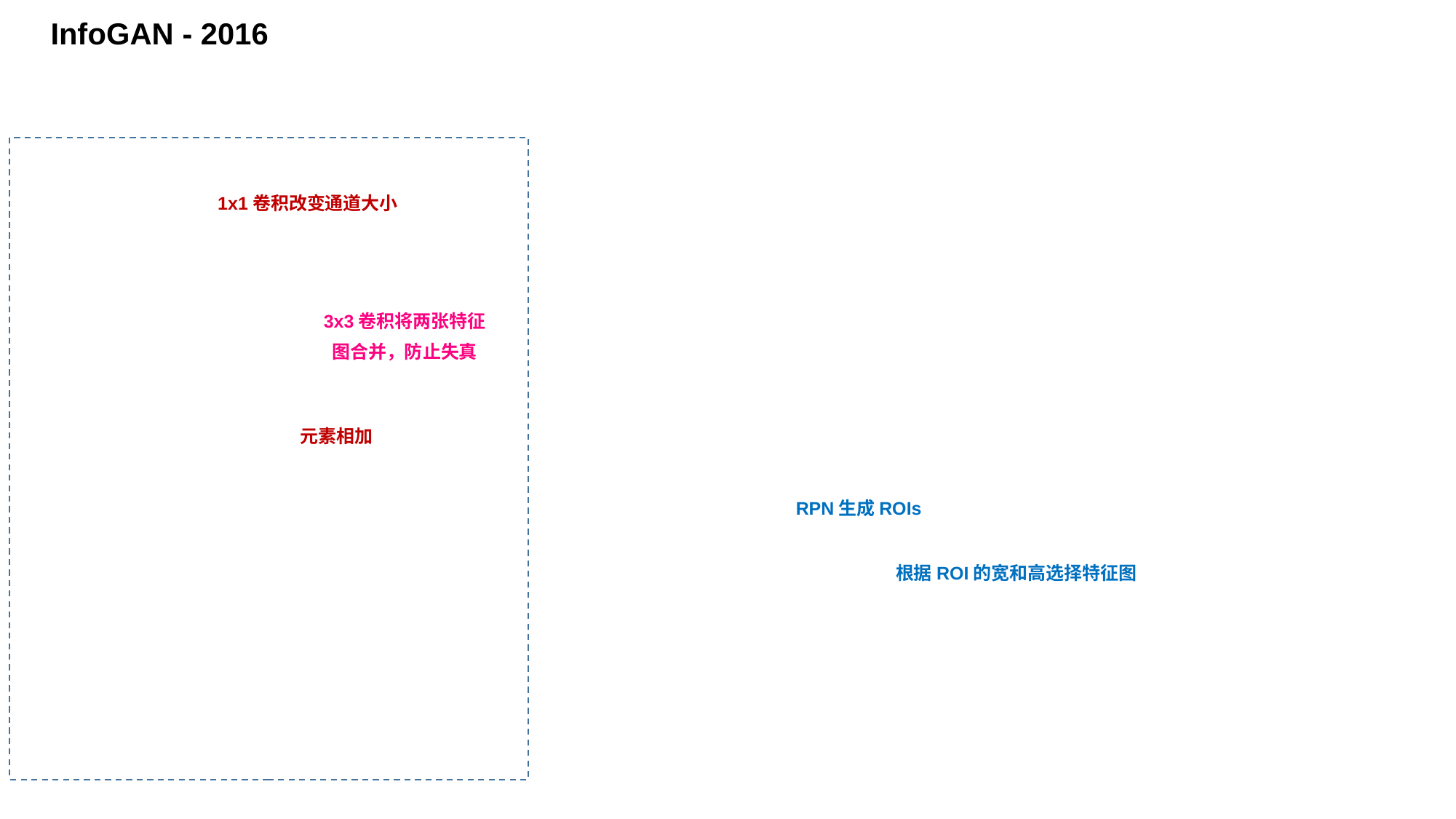

InfoGAN - 2016

1x1卷积改变通道大小
3x3卷积将两张特征图合并，防止失真
元素相加
RPN生成ROIs
根据ROI的宽和高选择特征图